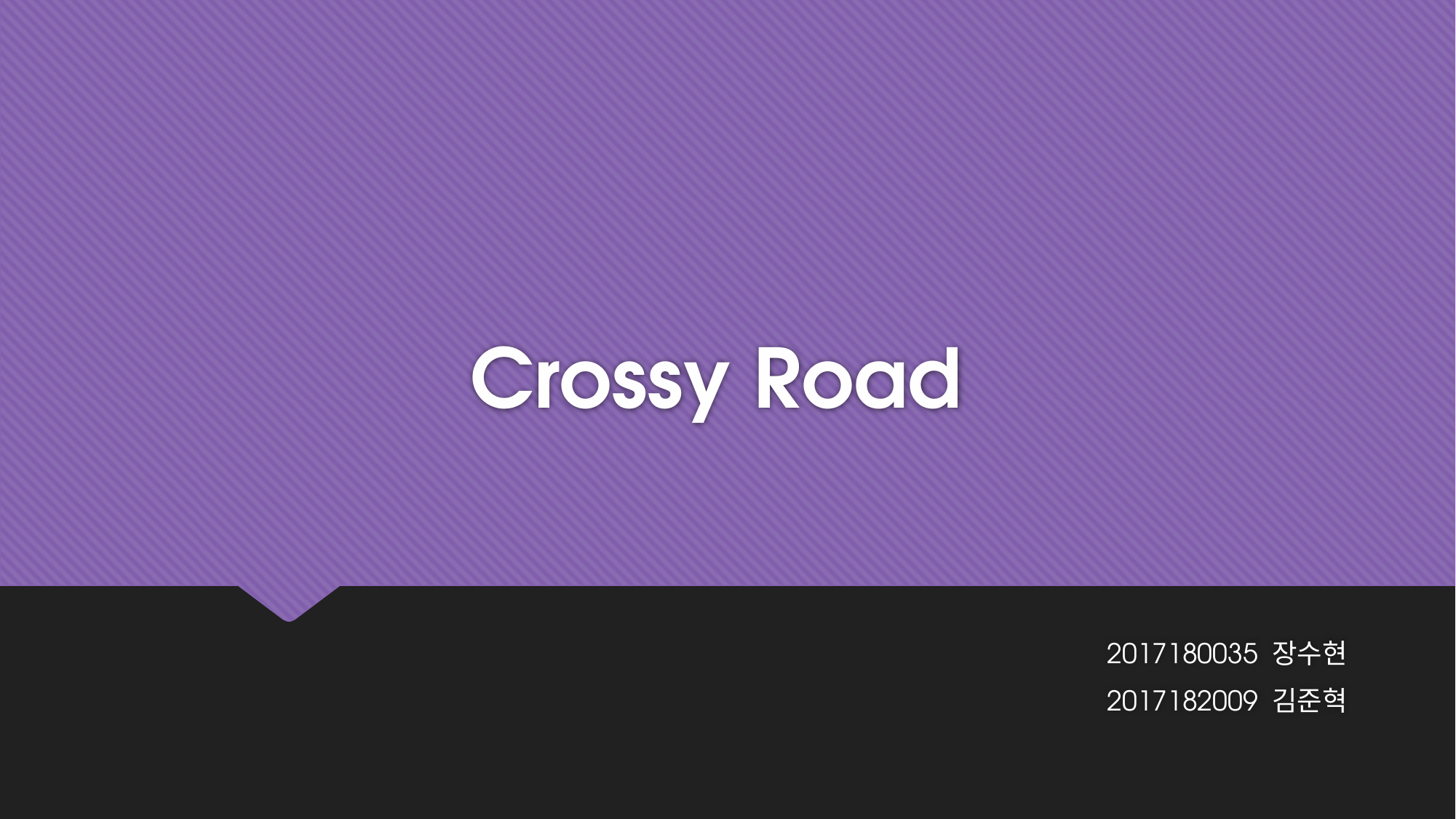

# Crossy Road
						2017180035 장수현
	2017182009 김준혁